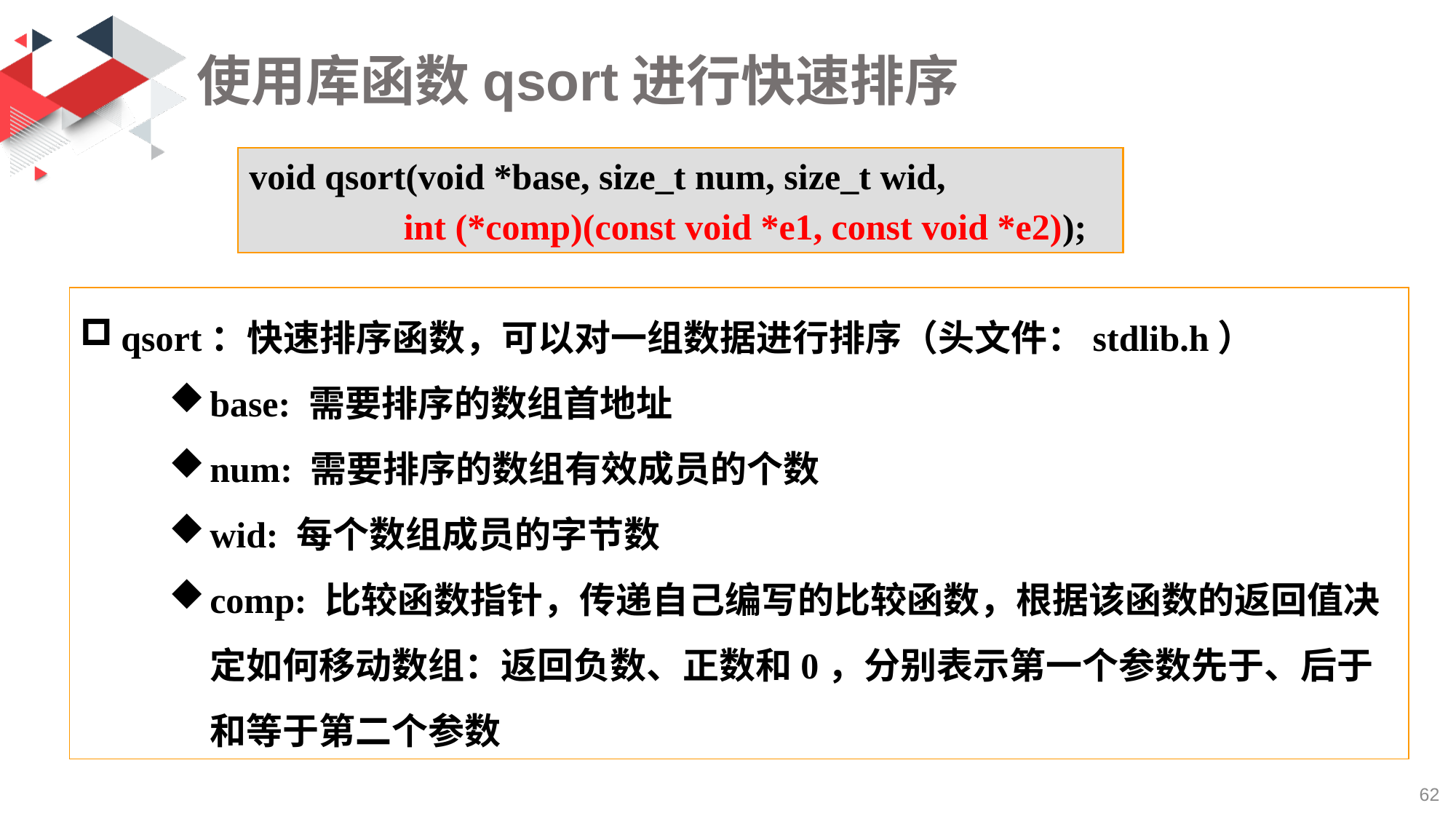

# 使用库函数qsort进行快速排序
void qsort(void *base, size_t num, size_t wid,
                 int (*comp)(const void *e1, const void *e2));
qsort：快速排序函数，可以对一组数据进行排序（头文件：stdlib.h）
base: 需要排序的数组首地址
num: 需要排序的数组有效成员的个数
wid: 每个数组成员的字节数
comp: 比较函数指针，传递自己编写的比较函数，根据该函数的返回值决定如何移动数组：返回负数、正数和0，分别表示第一个参数先于、后于和等于第二个参数
62